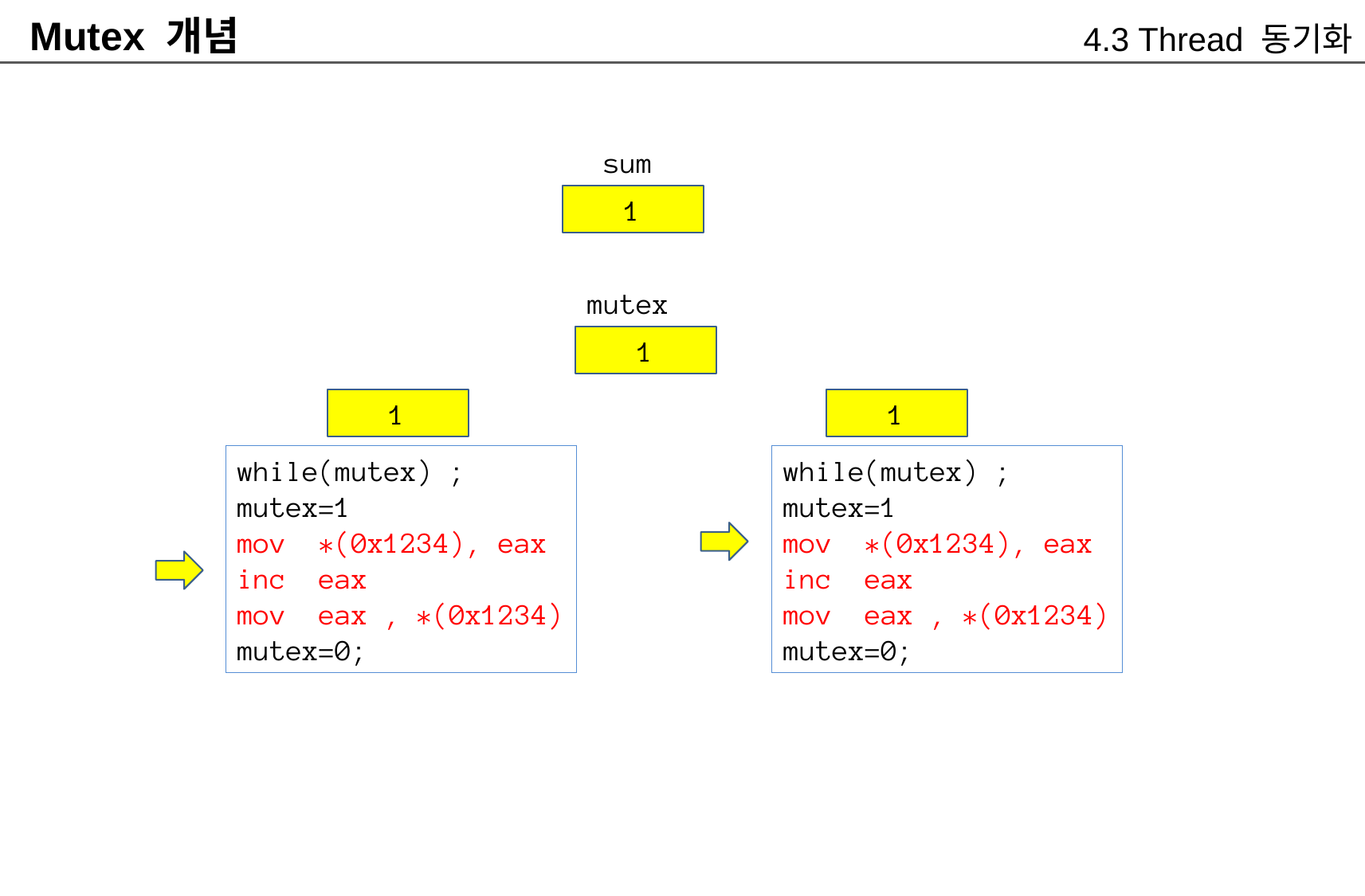

# Mutex 개념
4.3 Thread 동기화

sum
1
mutex
1
1
1
while(mutex) ;
mutex=1
mov  *(0x1234), eax
inc  eax
mov  eax , *(0x1234)
mutex=0;
while(mutex) ;
mutex=1
mov  *(0x1234), eax
inc  eax
mov  eax , *(0x1234)
mutex=0;